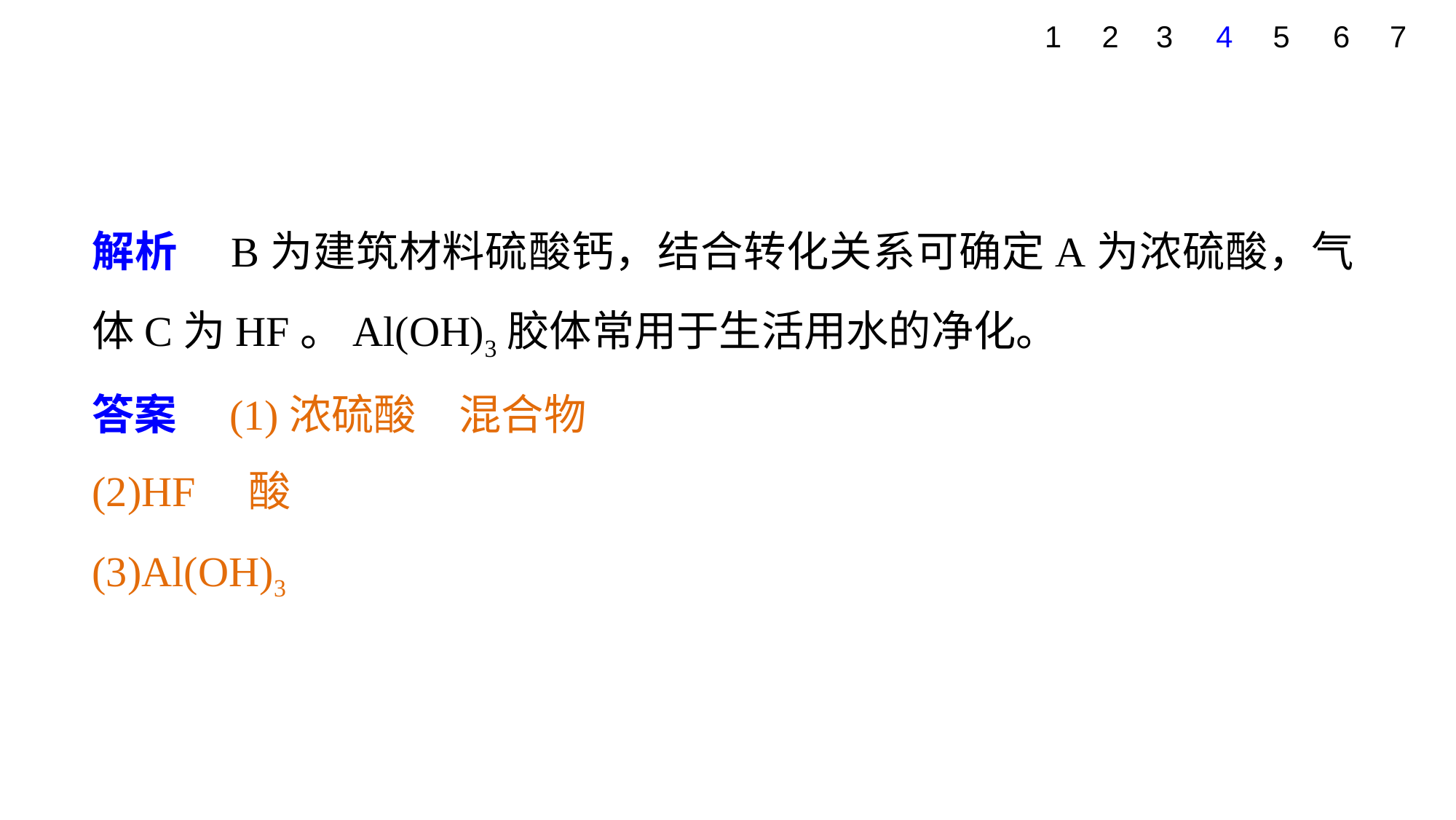

1
2
3
4
5
6
7
解析　B为建筑材料硫酸钙，结合转化关系可确定A为浓硫酸，气体C为HF。Al(OH)3胶体常用于生活用水的净化。
答案　(1)浓硫酸　混合物
(2)HF　酸
(3)Al(OH)3